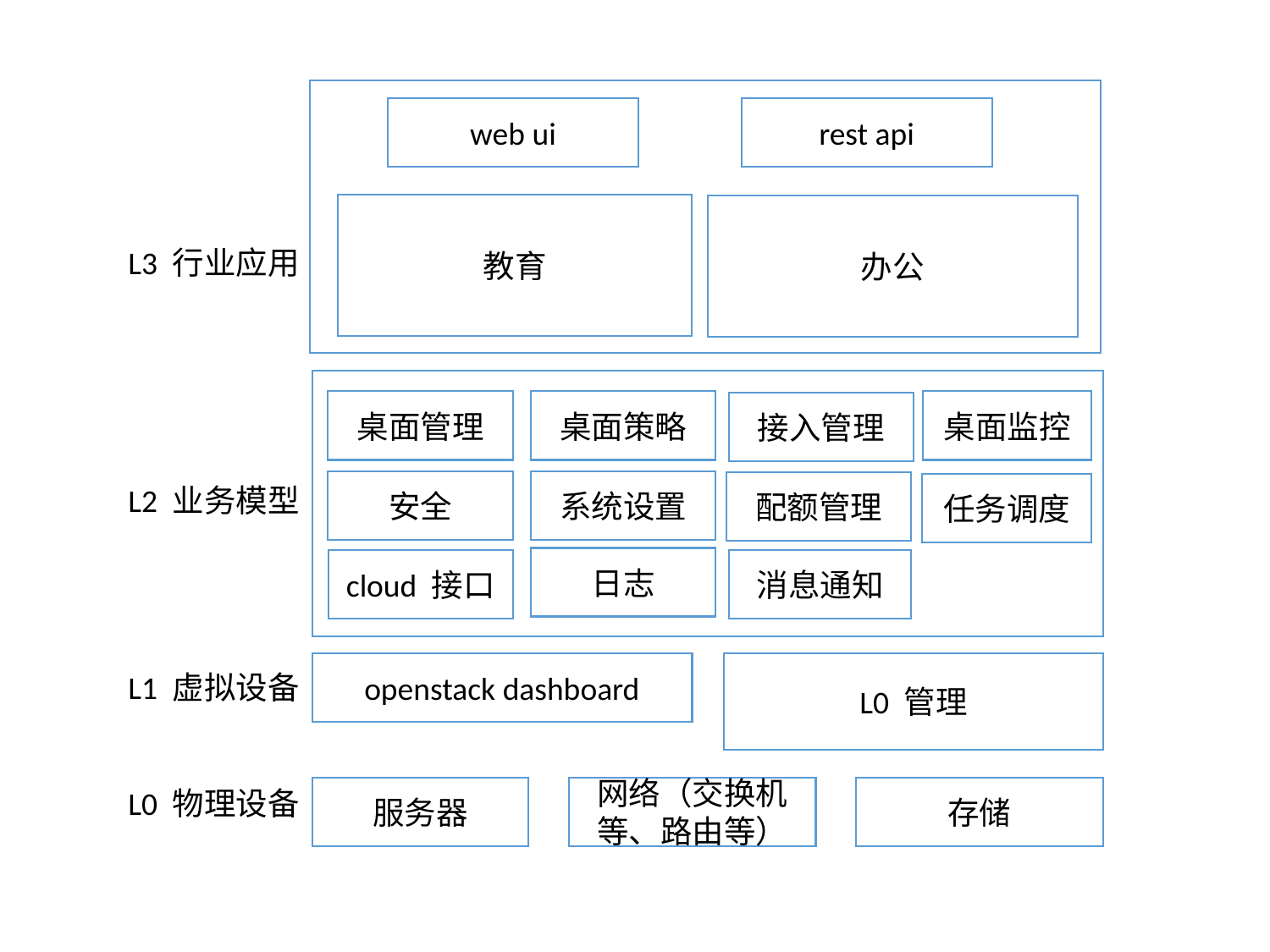

web ui
rest api
教育
办公
L3 行业应用

桌面管理
桌面策略
桌面监控
接入管理
安全
系统设置
配额管理
任务调度
L2 业务模型
日志
消息通知
cloud 接口
openstack dashboard
L0 管理
L1 虚拟设备
L0 物理设备
存储
网络（交换机等、路由等）
服务器